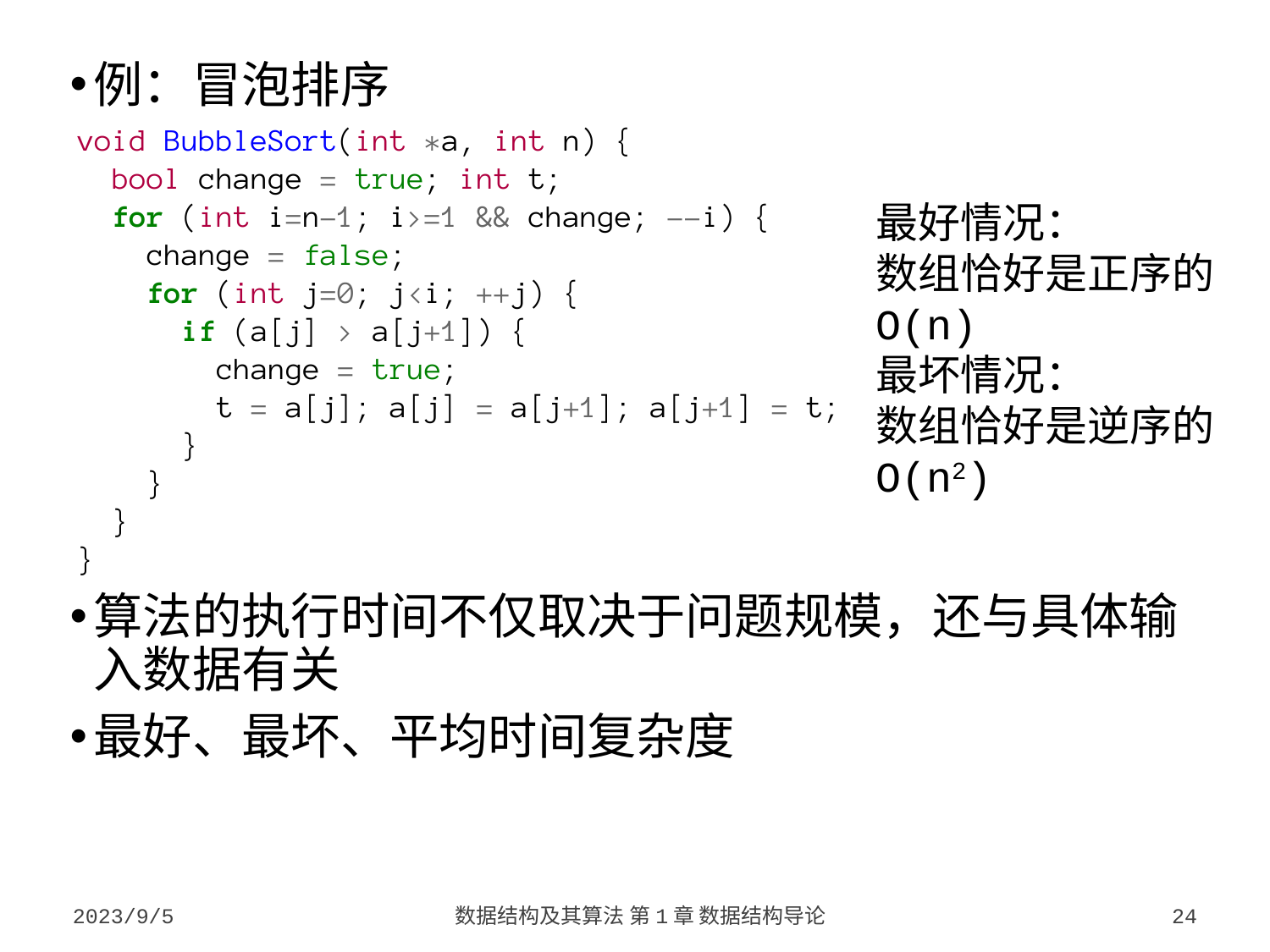

例：冒泡排序

算法的执行时间不仅取决于问题规模，还与具体输入数据有关
最好、最坏、平均时间复杂度
void BubbleSort(int *a, int n) {
  bool change = true; int t;
  for (int i=n-1; i>=1 && change; --i) {
    change = false;
    for (int j=0; j<i; ++j) {
      if (a[j] > a[j+1]) {
        change = true;
        t = a[j]; a[j] = a[j+1]; a[j+1] = t;
      }
    }
  }
}
最好情况：
数组恰好是正序的
O(n)
最坏情况：
数组恰好是逆序的
O(n2)
2023/9/5
数据结构及其算法 第1章 数据结构导论
24